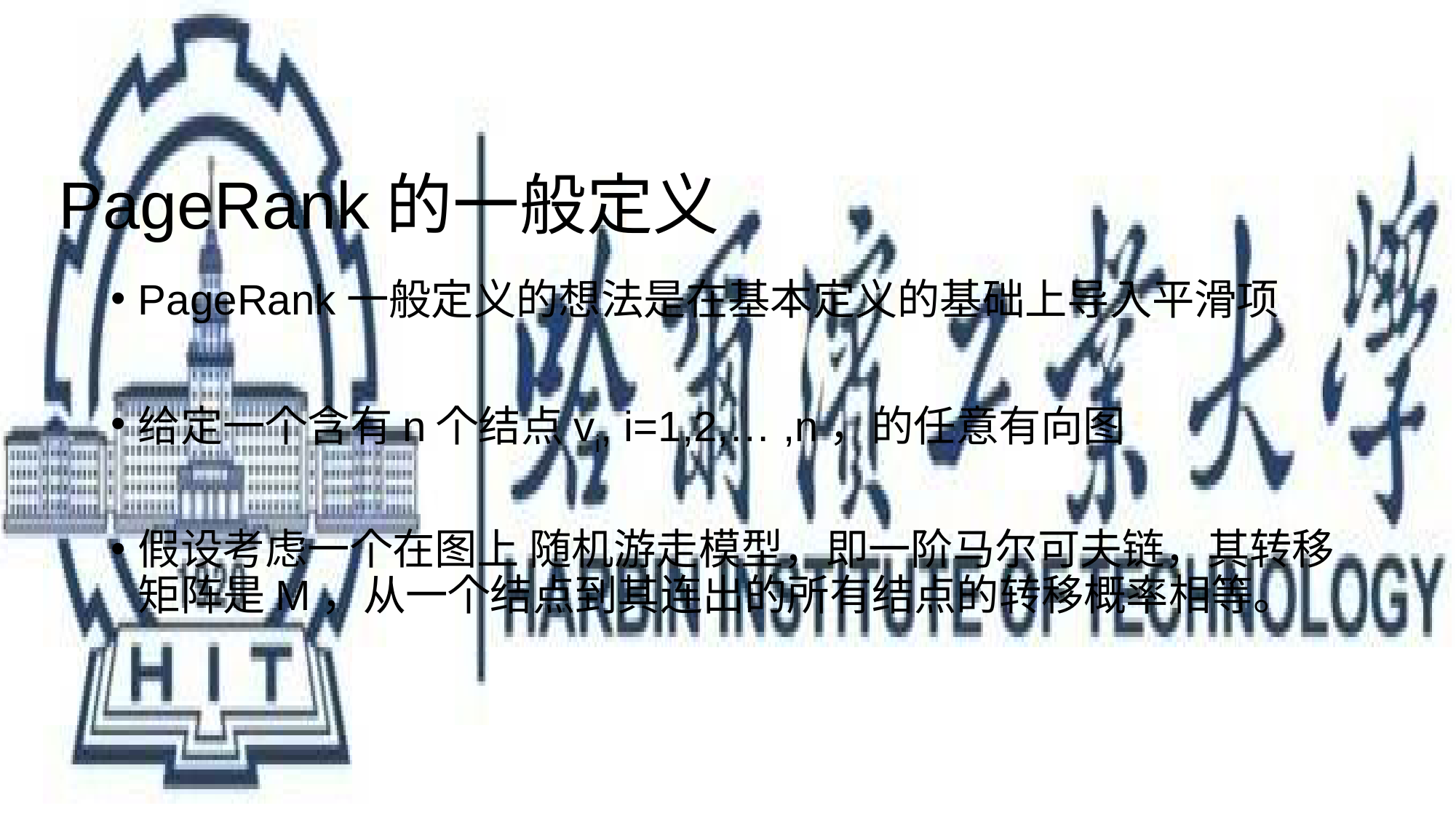

# PageRank的一般定义
PageRank一般定义的想法是在基本定义的基础上导入平滑项

给定一个含有n个结点vi, i=1,2,… ,n，的任意有向图

假设考虑一个在图上 随机游走模型，即一阶马尔可夫链，其转移矩阵是M，从一个结点到其连出的所有结点的转移概率相等。